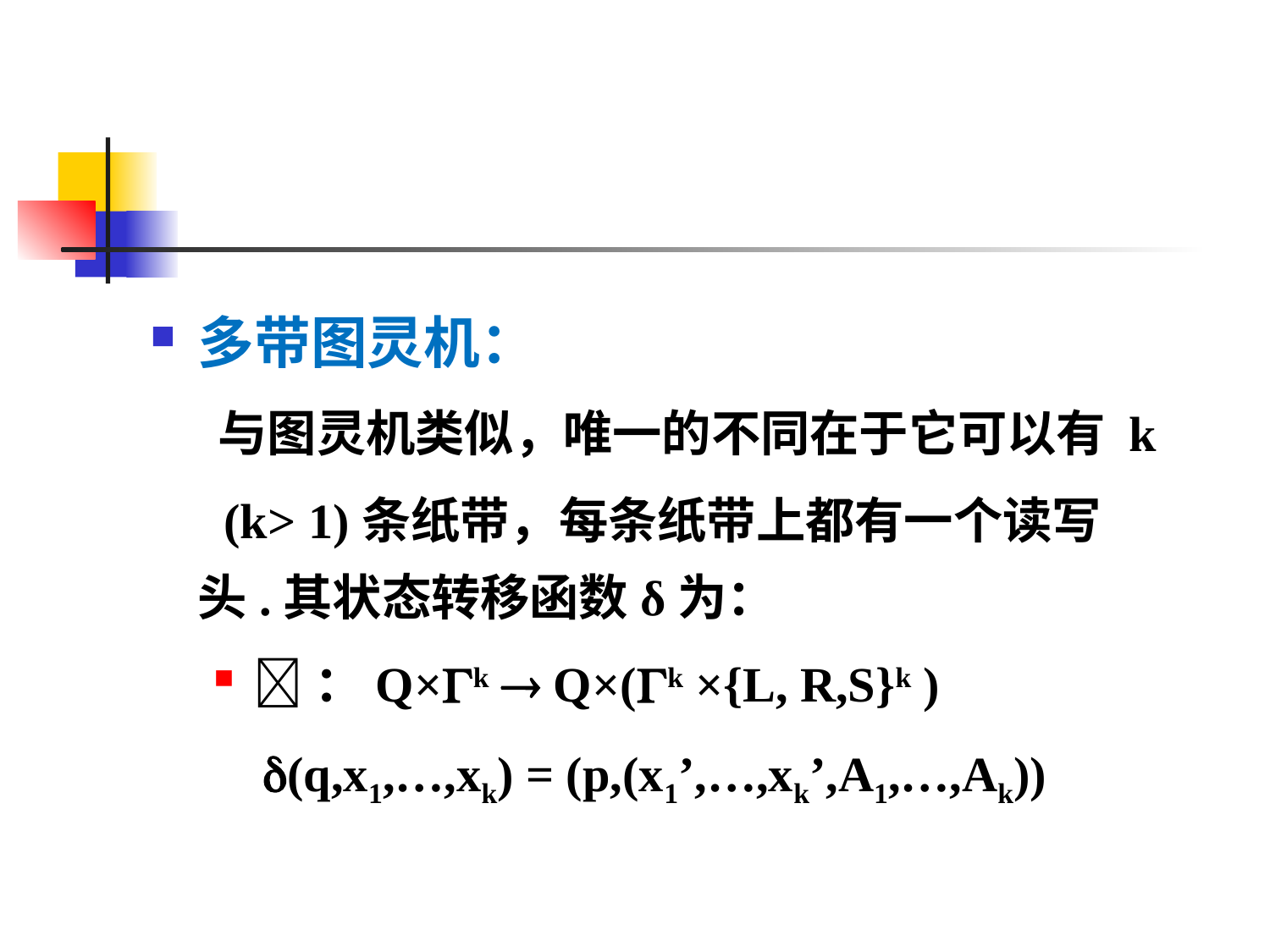

#
多带图灵机：
     与图灵机类似，唯一的不同在于它可以有 k
      (k> 1)条纸带，每条纸带上都有一个读写头.其状态转移函数δ为：
δ：Q×Γk → Q×(Γk ×{L, R,S}k )
    δ(q,x1,…,xk) = (p,(x1’,…,xk’,A1,…,Ak))